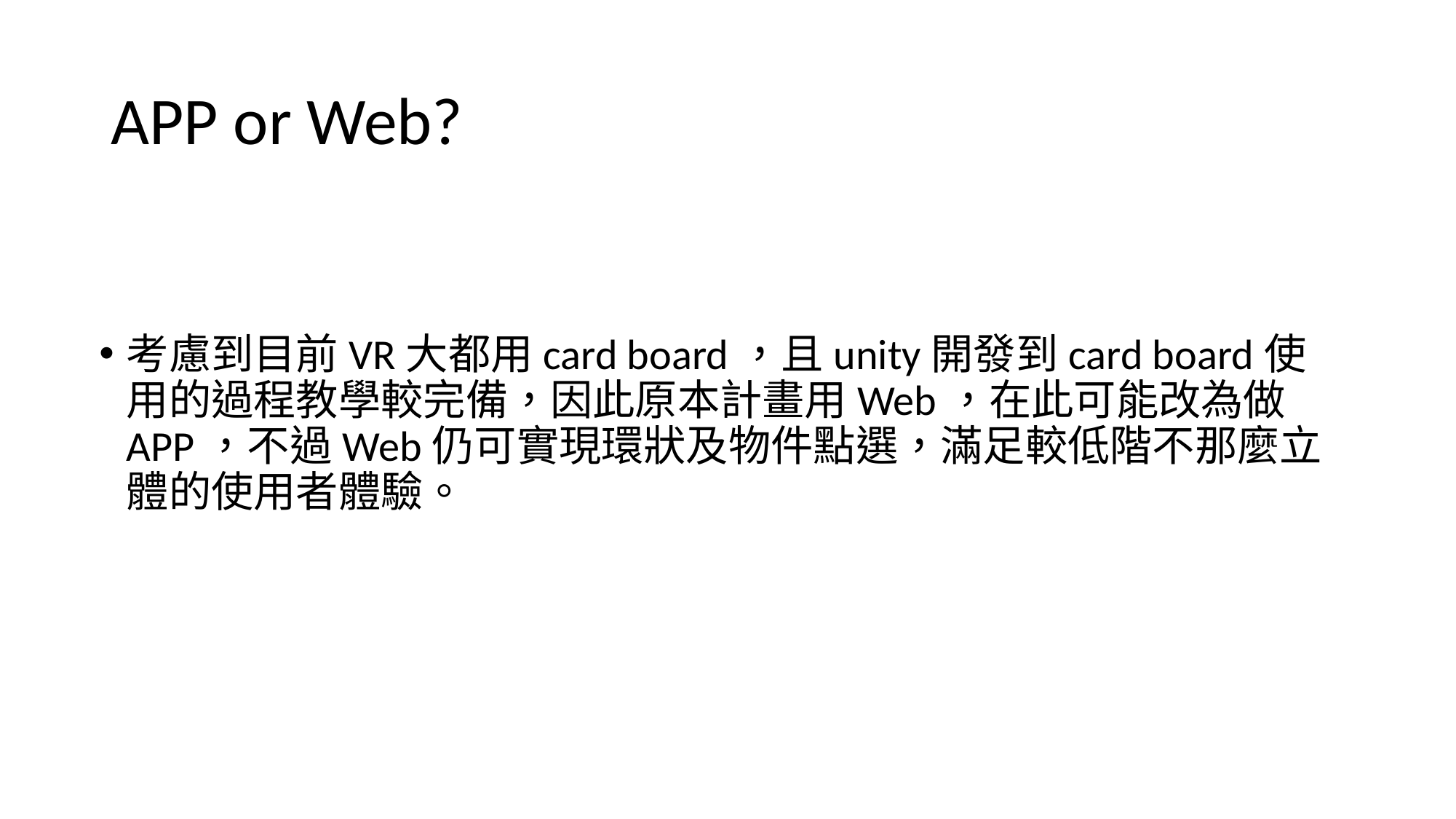

# APP or Web?
考慮到目前VR大都用card board，且unity開發到card board使用的過程教學較完備，因此原本計畫用Web，在此可能改為做APP，不過Web仍可實現環狀及物件點選，滿足較低階不那麼立體的使用者體驗。